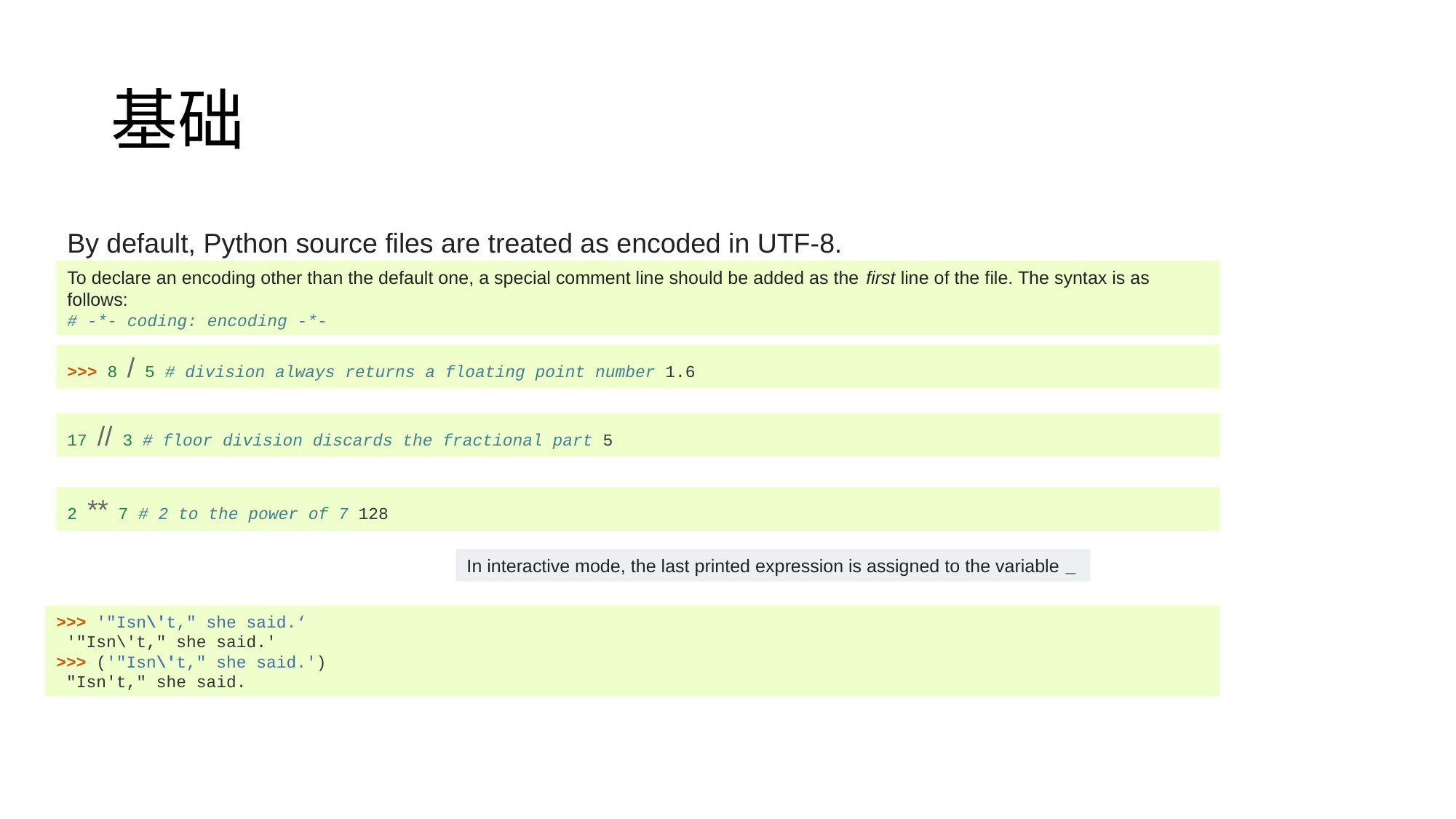

# 基础
By default, Python source files are treated as encoded in UTF-8.

To declare an encoding other than the default one, a special comment line should be added as the first line of the file. The syntax is as follows:
# -*- coding: encoding -*-
>>> 8 / 5 # division always returns a floating point number 1.6
17 // 3 # floor division discards the fractional part 5
2 ** 7 # 2 to the power of 7 128
In interactive mode, the last printed expression is assigned to the variable _
>>> '"Isn\'t," she said.‘
 '"Isn\'t," she said.'
>>> ('"Isn\'t," she said.')
 "Isn't," she said.